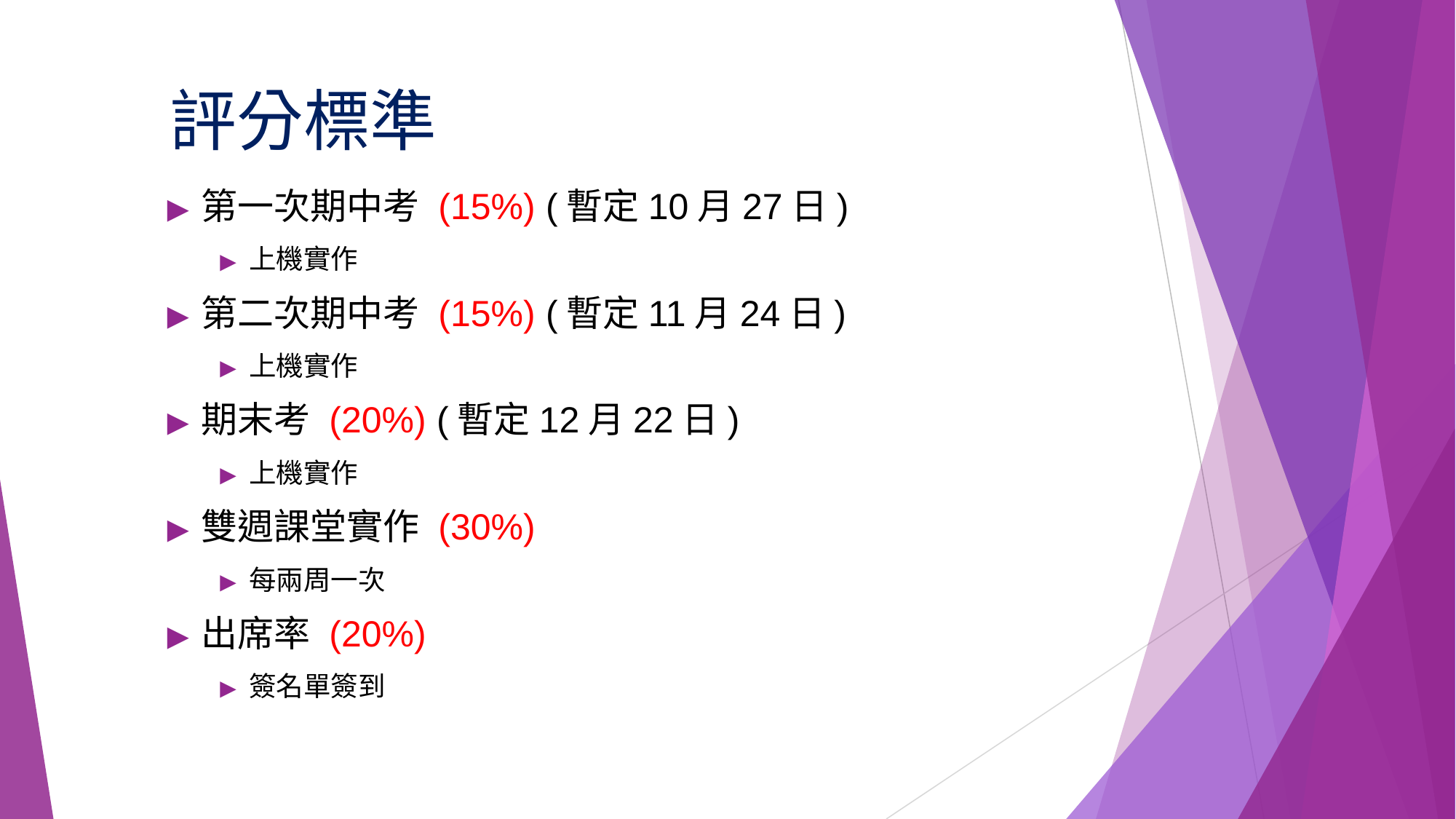

# 評分標準
第一次期中考 (15%) (暫定10月27日)
上機實作
第二次期中考 (15%) (暫定11月24日)
上機實作
期末考 (20%) (暫定12月22日)
上機實作
雙週課堂實作 (30%)
每兩周一次
出席率 (20%)
簽名單簽到